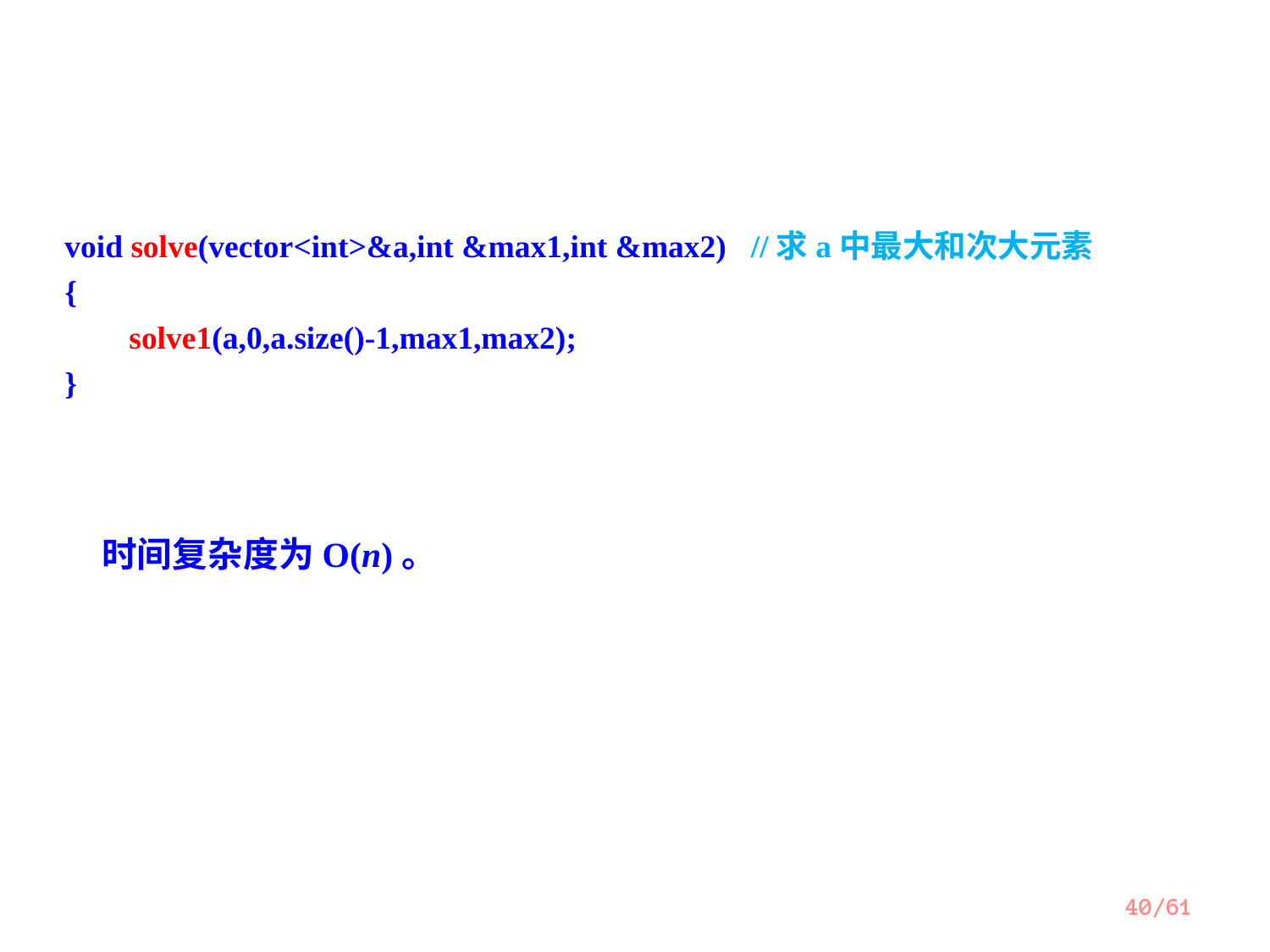

void solve(vector<int>&a,int &max1,int &max2)   //求a中最大和次大元素
{
        solve1(a,0,a.size()-1,max1,max2);
}
时间复杂度为O(n)。
40/61